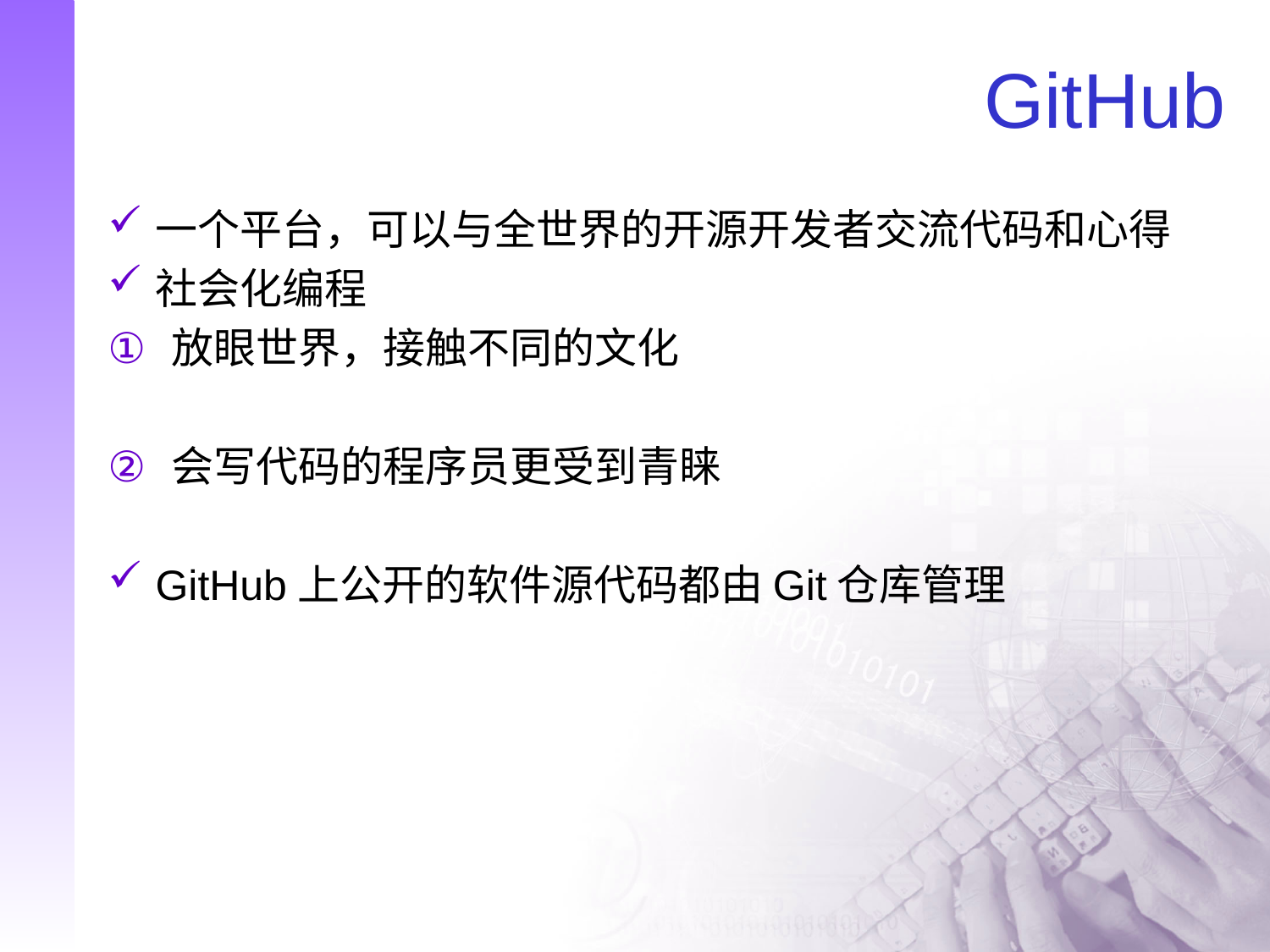

# GitHub
一个平台，可以与全世界的开源开发者交流代码和心得
社会化编程
放眼世界，接触不同的文化

会写代码的程序员更受到青睐

GitHub上公开的软件源代码都由Git仓库管理